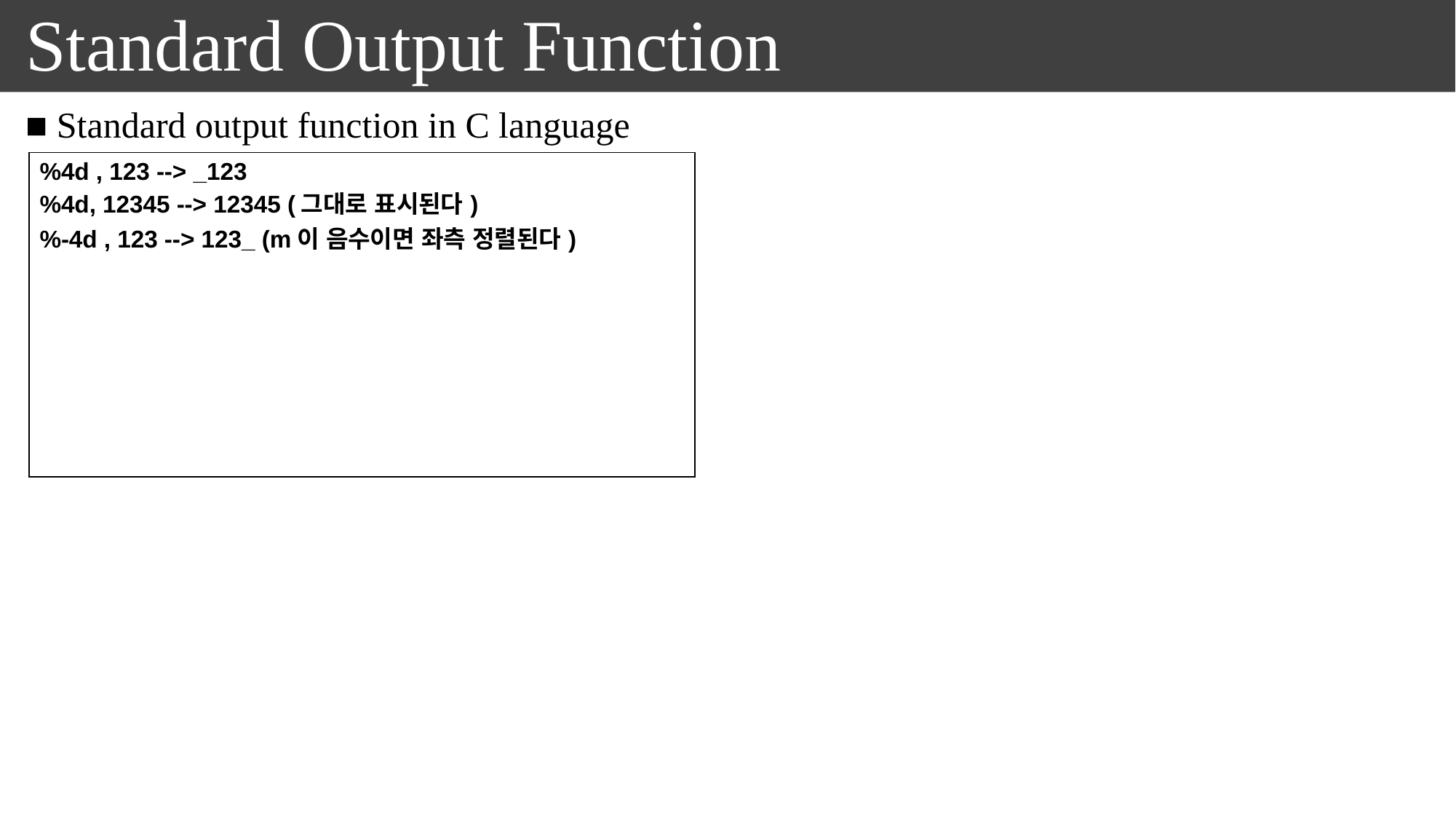

Standard Output Function
■ Standard output function in C language
| %4d , 123 --> \_123 %4d, 12345 --> 12345 (그대로 표시된다) %-4d , 123 --> 123\_ (m이 음수이면 좌측 정렬된다) |
| --- |